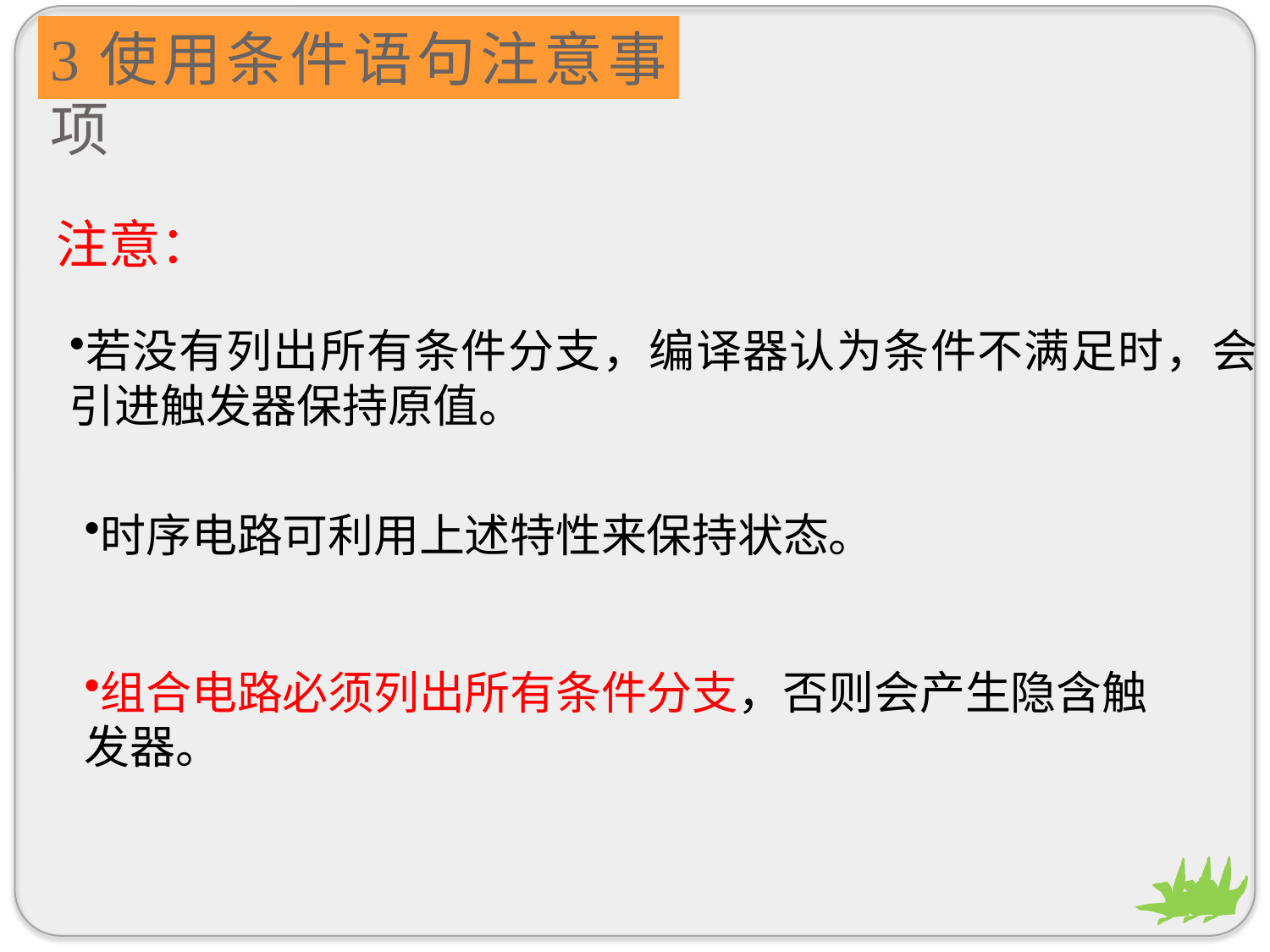

3使用条件语句注意事项
注意：
若没有列出所有条件分支，编译器认为条件不满足时，会引进触发器保持原值。
时序电路可利用上述特性来保持状态。
组合电路必须列出所有条件分支，否则会产生隐含触发器。
48